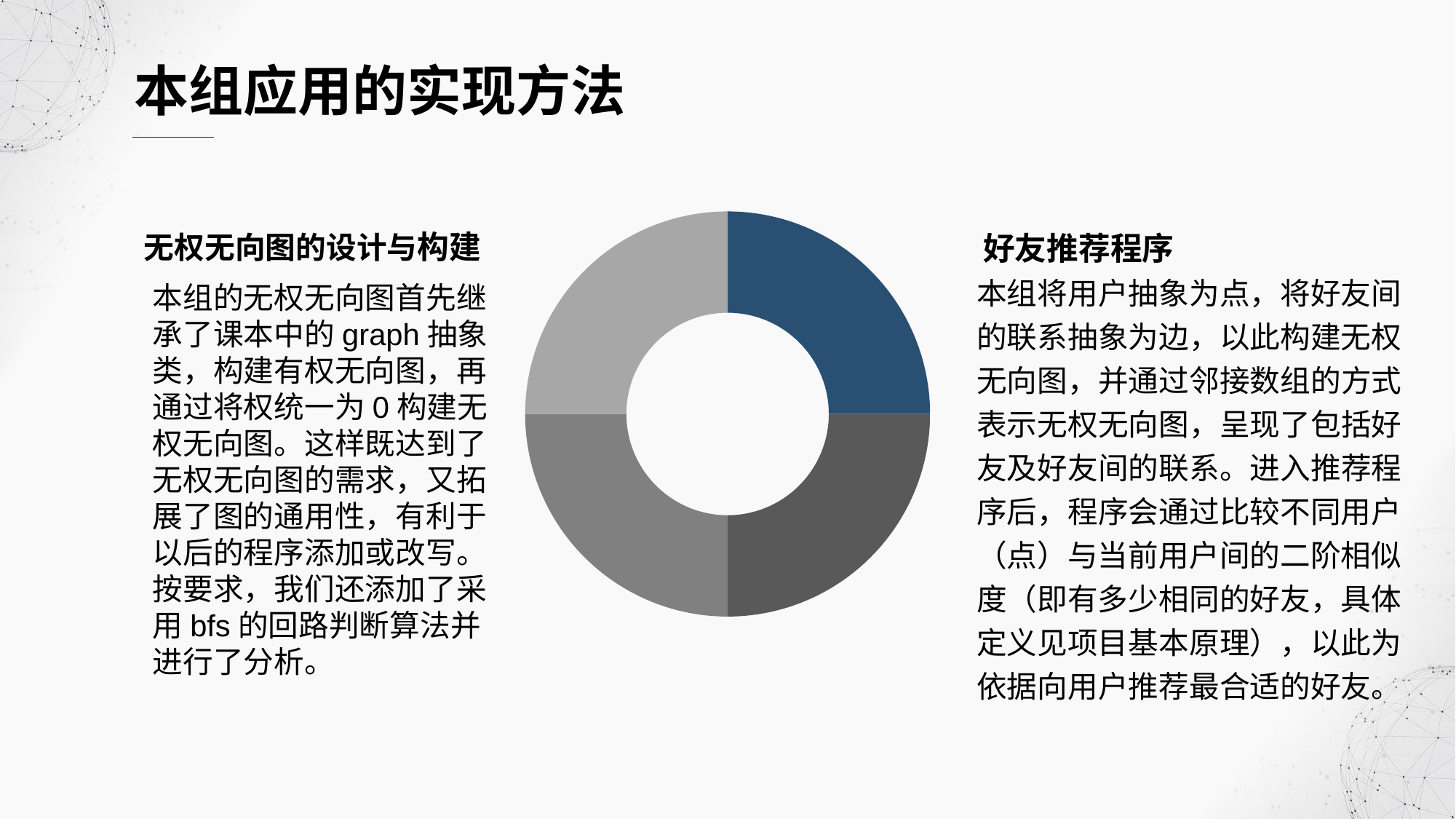

本组应用的实现方法

### Chart

| Category | 方案 |
|---|---|
| 发表 | 10.0 |
| 测评 | 10.0 |
| 制作 | 10.0 |
| 分组 | 10.0 |
无权无向图的设计与构建
好友推荐程序
本组将用户抽象为点，将好友间的联系抽象为边，以此构建无权无向图，并通过邻接数组的方式表示无权无向图，呈现了包括好友及好友间的联系。进入推荐程序后，程序会通过比较不同用户（点）与当前用户间的二阶相似度（即有多少相同的好友，具体定义见项目基本原理），以此为依据向用户推荐最合适的好友。
本组的无权无向图首先继承了课本中的graph抽象类，构建有权无向图，再通过将权统一为0构建无权无向图。这样既达到了无权无向图的需求，又拓展了图的通用性，有利于以后的程序添加或改写。按要求，我们还添加了采用bfs的回路判断算法并进行了分析。